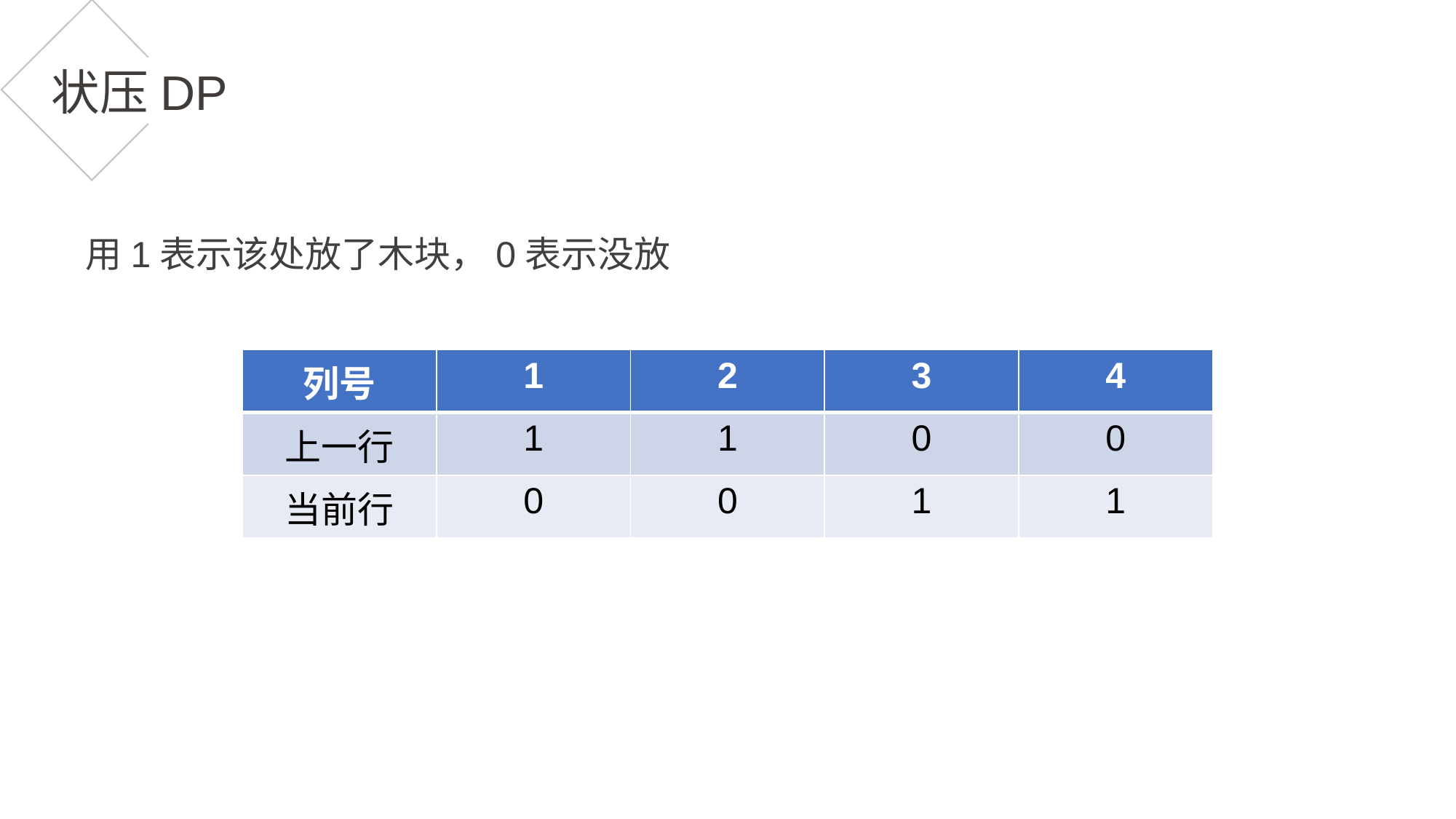

状压DP
用1表示该处放了木块，0表示没放
| 列号 | 1 | 2 | 3 | 4 |
| --- | --- | --- | --- | --- |
| 上一行 | 1 | 1 | 0 | 0 |
| 当前行 | 0 | 0 | 1 | 1 |